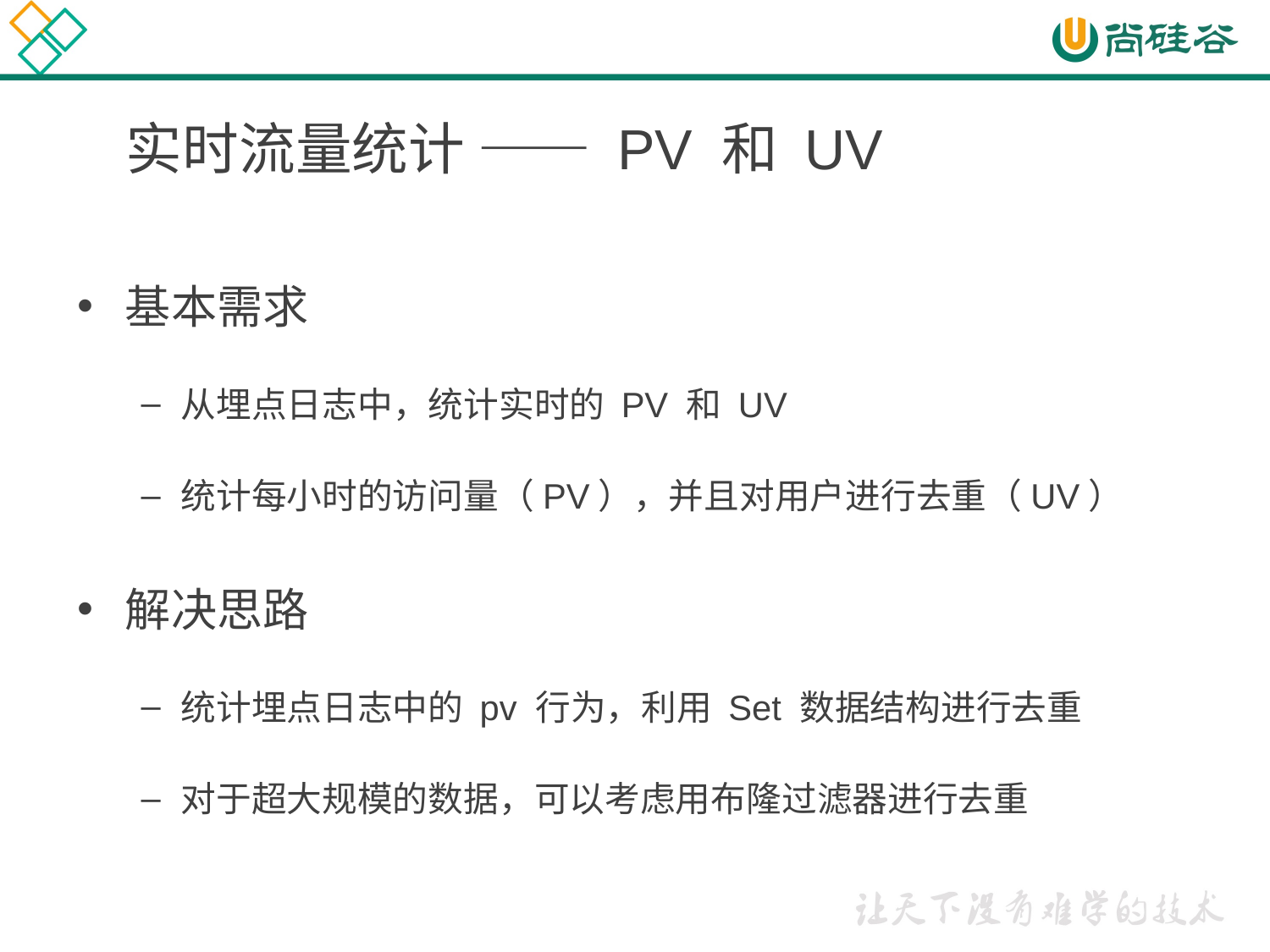

# 实时流量统计 —— PV 和 UV
基本需求
从埋点日志中，统计实时的 PV 和 UV
统计每小时的访问量（PV），并且对用户进行去重（UV）
解决思路
统计埋点日志中的 pv 行为，利用 Set 数据结构进行去重
对于超大规模的数据，可以考虑用布隆过滤器进行去重